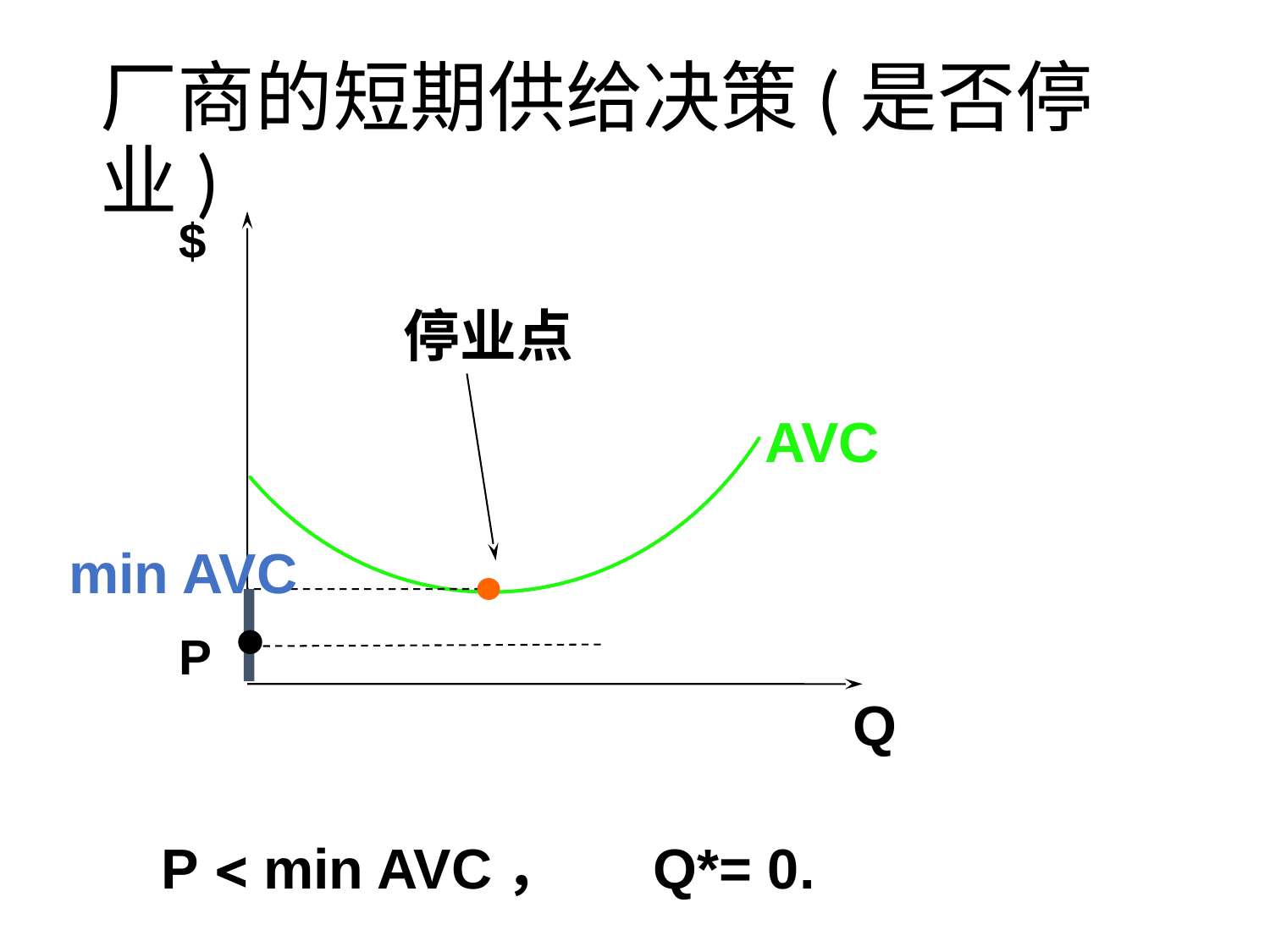

# 厂商的短期供给决策(是否停业)
$

停业点

AVC
min AVC

P

Q

P < min AVC，      Q*= 0.